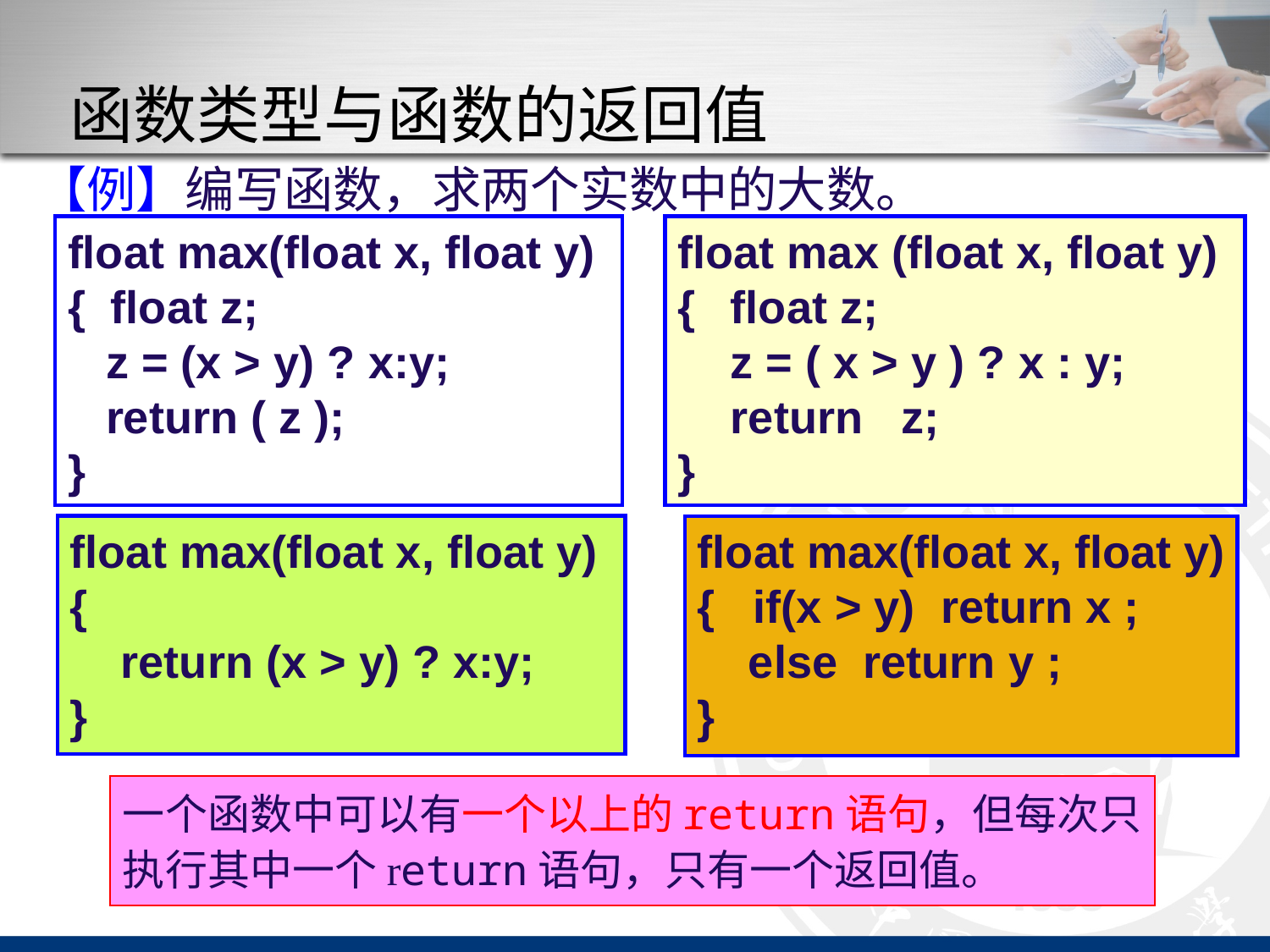

# 函数类型与函数的返回值
【例】编写函数，求两个实数中的大数。
float max(float x, float y)
{  float z;
   z = (x > y) ? x:y;
   return ( z );
}
float max (float x, float y)
{	float z;
	z = ( x > y ) ? x : y;
	return   z;
}
float max(float x, float y)
{
    return (x > y) ? x:y;
}
float max(float x, float y)
{   if(x > y)  return x ;
    else  return y ;
}
一个函数中可以有一个以上的return语句，但每次只执行其中一个return语句，只有一个返回值。